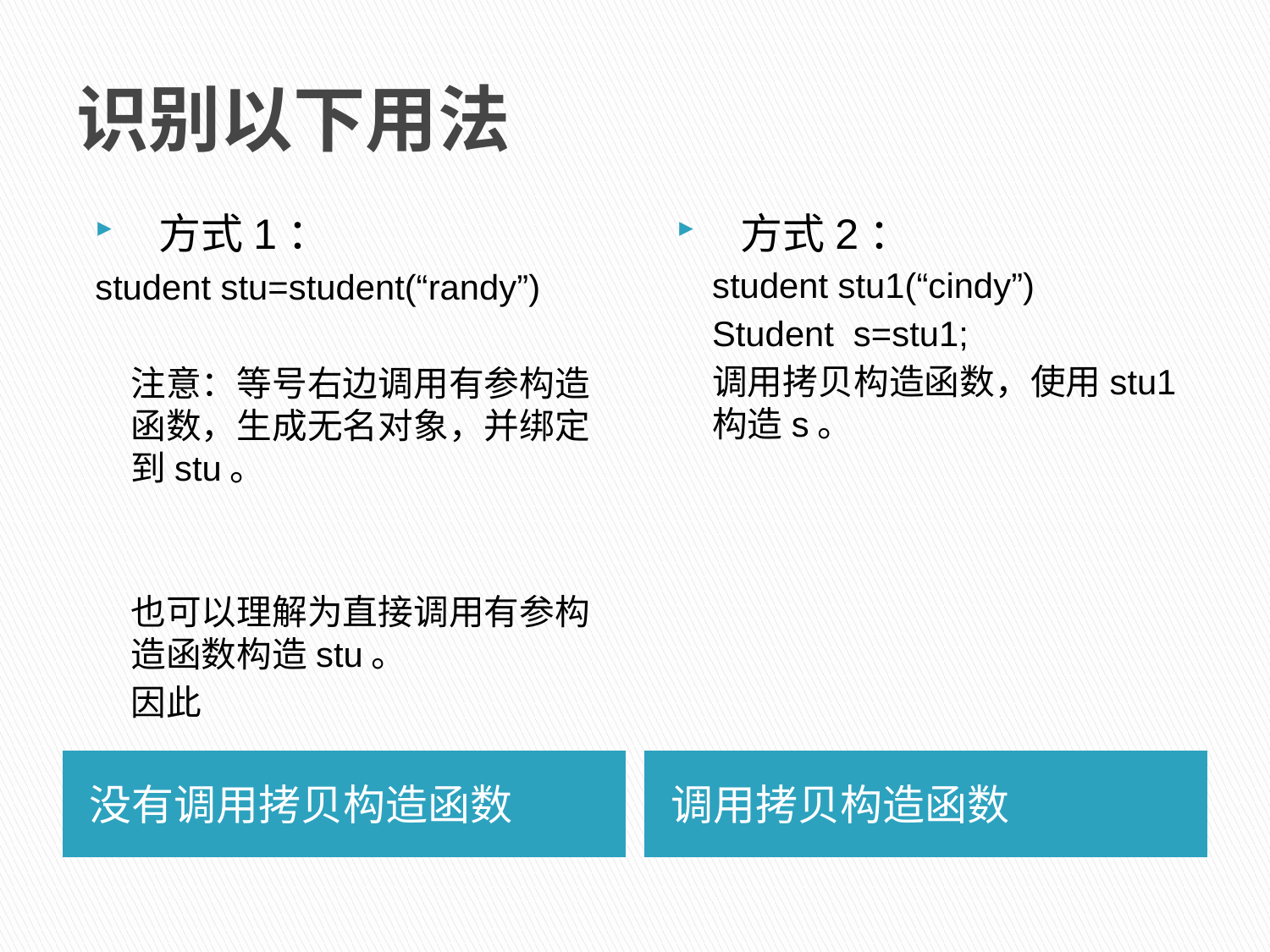

# 识别以下用法
方式1：
student stu=student(“randy”)

注意：等号右边调用有参构造函数，生成无名对象，并绑定到stu。

也可以理解为直接调用有参构造函数构造stu。
因此

方式2：
student stu1(“cindy”)
Student  s=stu1;
调用拷贝构造函数，使用stu1构造s。

没有调用拷贝构造函数
调用拷贝构造函数